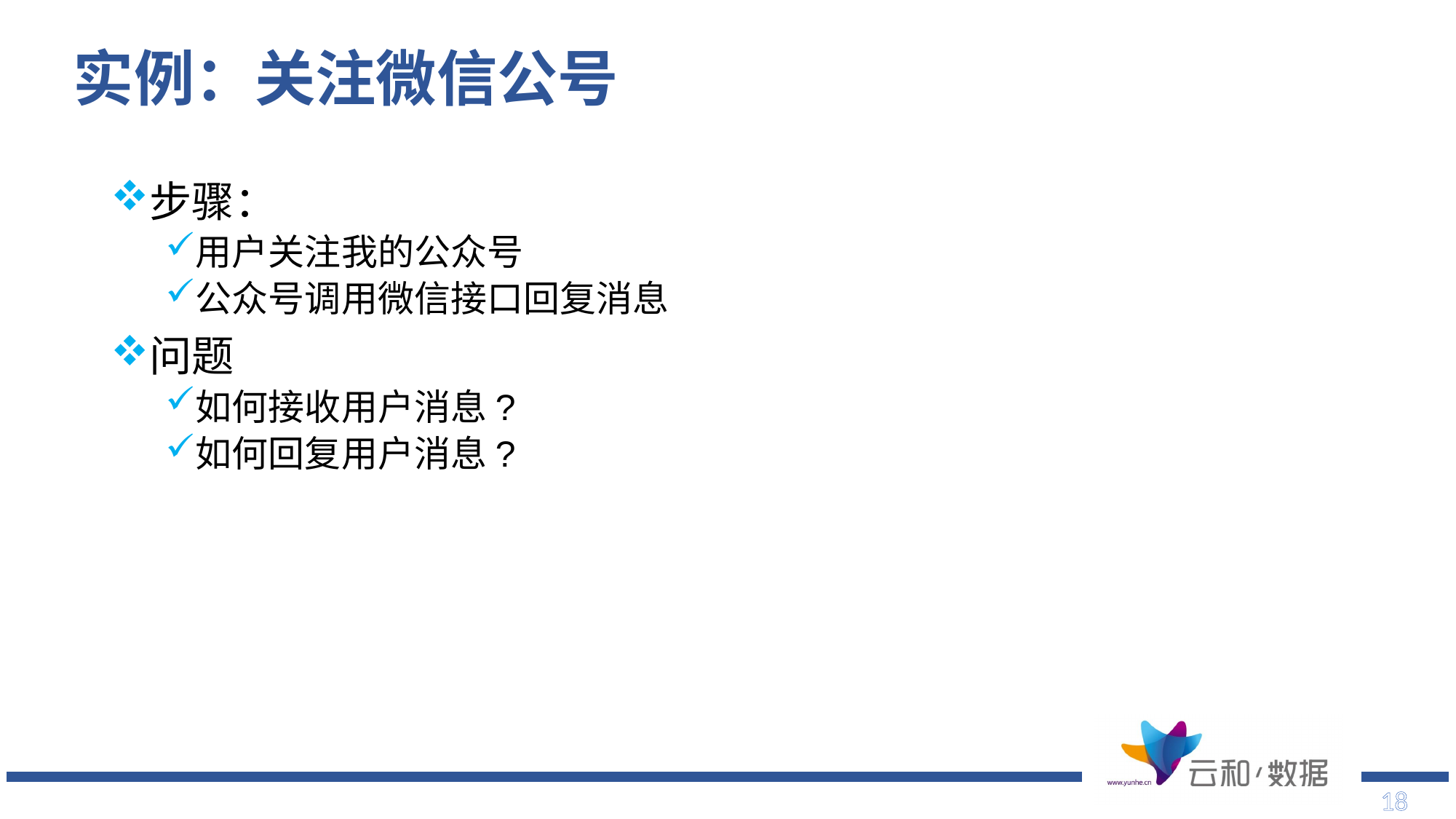

# 实例：关注微信公号
步骤：
用户关注我的公众号
公众号调用微信接口回复消息
问题
如何接收用户消息?
如何回复用户消息?